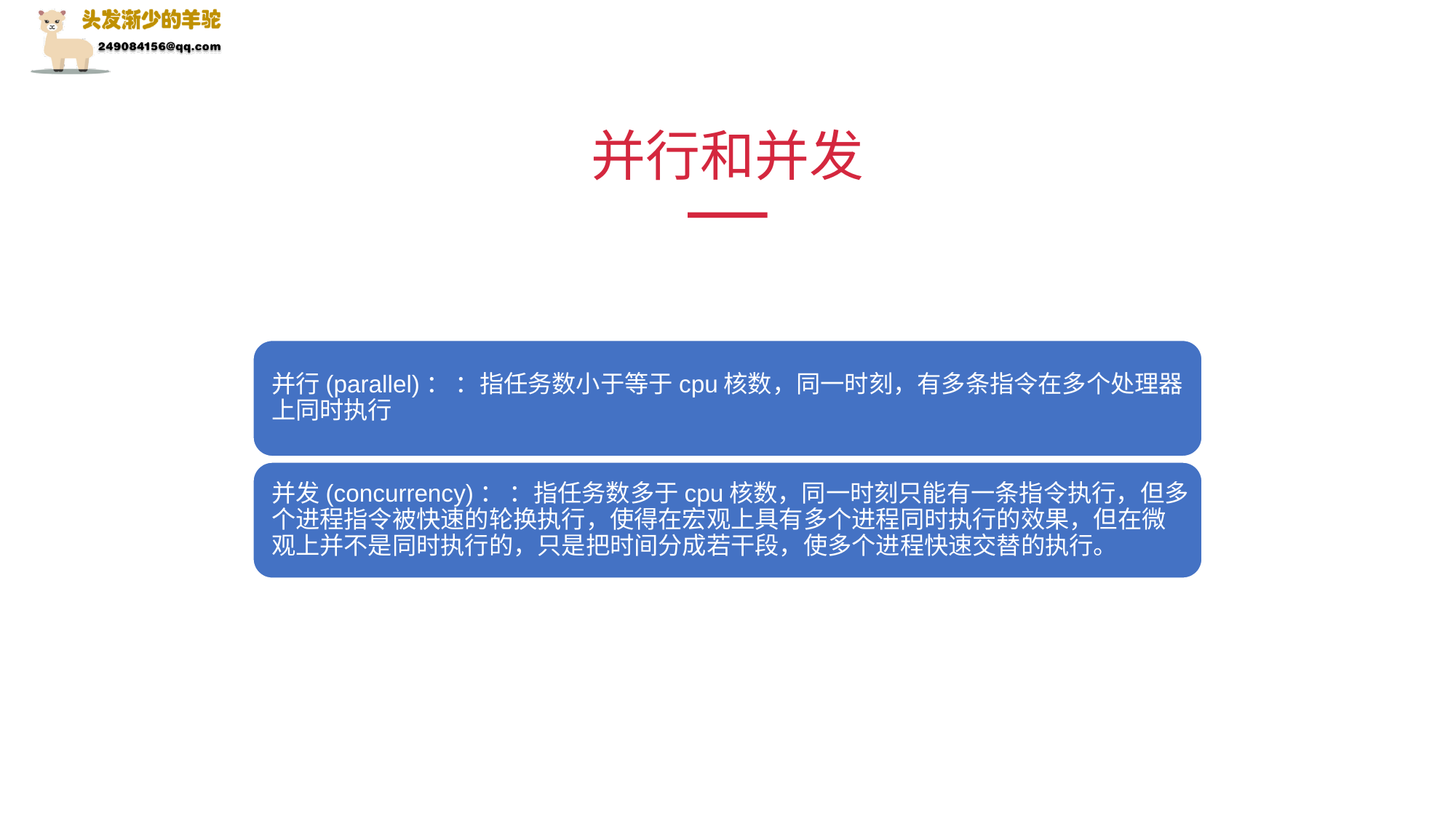

并行和并发

并行(parallel)： ：指任务数小于等于cpu核数，同一时刻，有多条指令在多个处理器上同时执行
并发(concurrency)： ：指任务数多于cpu核数，同一时刻只能有一条指令执行，但多个进程指令被快速的轮换执行，使得在宏观上具有多个进程同时执行的效果，但在微观上并不是同时执行的，只是把时间分成若干段，使多个进程快速交替的执行。